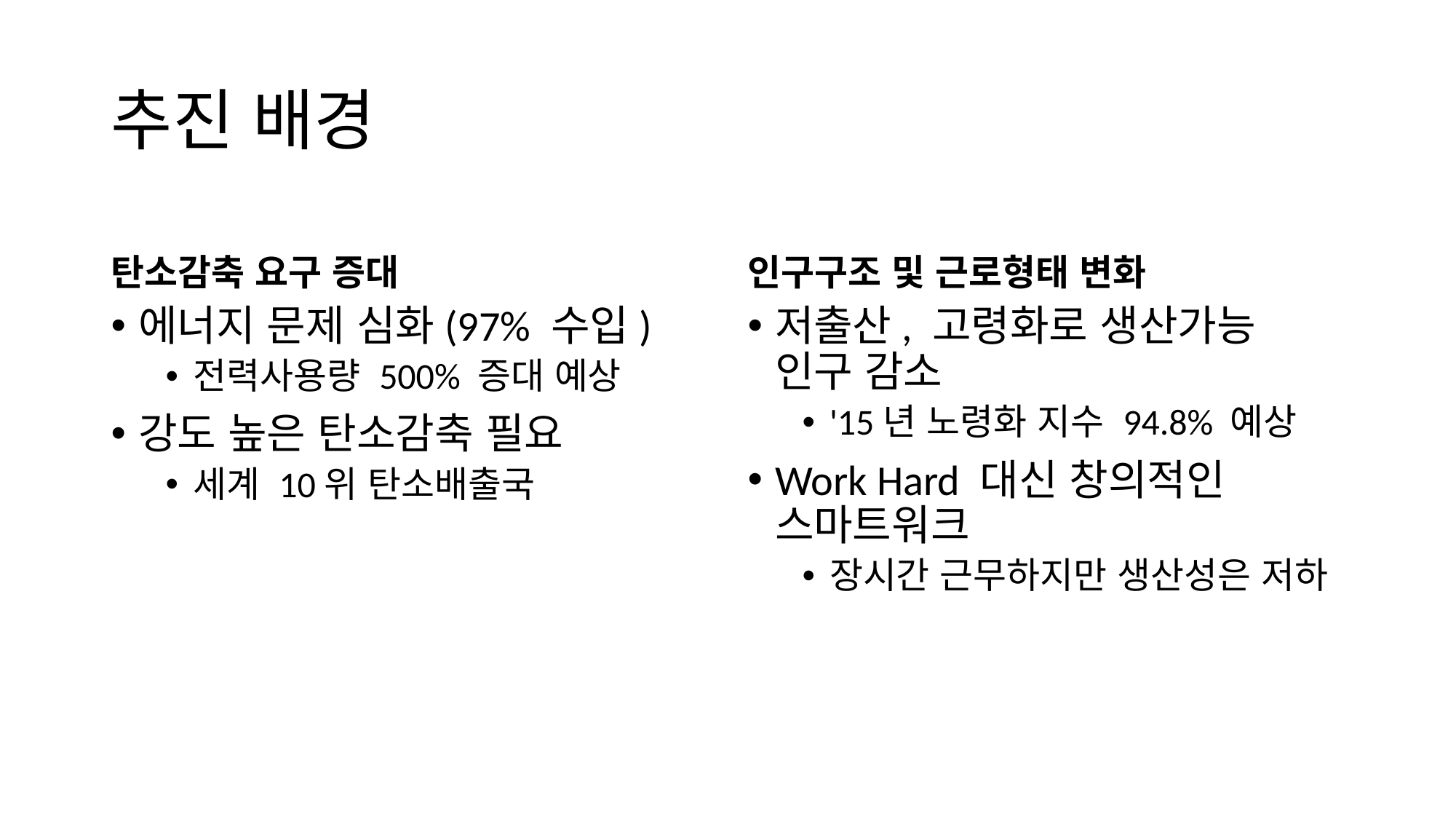

# 추진 배경
탄소감축 요구 증대
인구구조 및 근로형태 변화
에너지 문제 심화(97% 수입)
전력사용량 500% 증대 예상
강도 높은 탄소감축 필요
세계 10위 탄소배출국

저출산, 고령화로 생산가능 인구 감소
'15년 노령화 지수 94.8% 예상
Work Hard 대신 창의적인 스마트워크
장시간 근무하지만 생산성은 저하